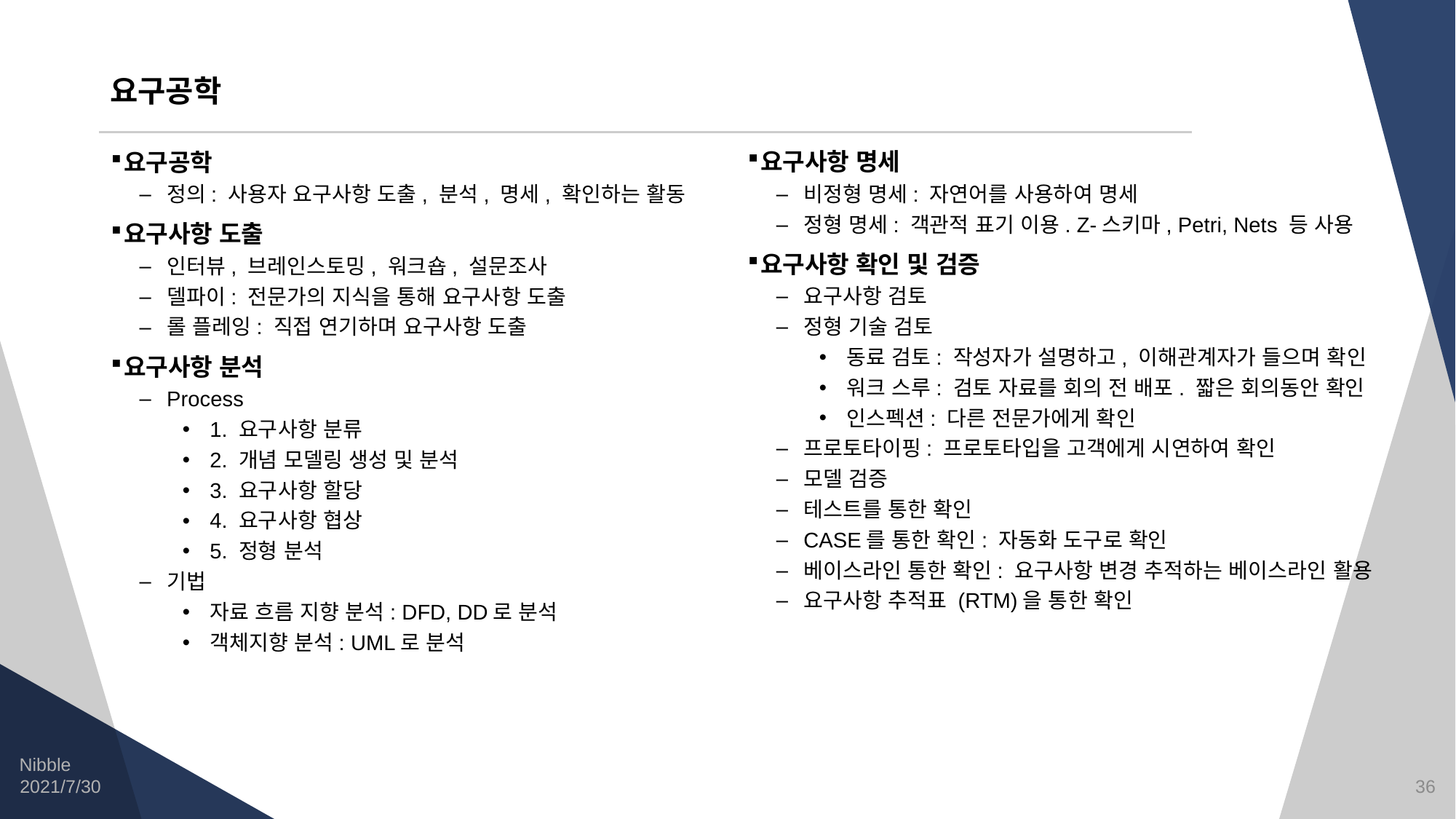

# 요구공학
요구사항 명세
비정형 명세: 자연어를 사용하여 명세
정형 명세: 객관적 표기 이용. Z-스키마, Petri, Nets 등 사용
요구사항 확인 및 검증
요구사항 검토
정형 기술 검토
동료 검토: 작성자가 설명하고, 이해관계자가 들으며 확인
워크 스루: 검토 자료를 회의 전 배포. 짧은 회의동안 확인
인스펙션: 다른 전문가에게 확인
프로토타이핑: 프로토타입을 고객에게 시연하여 확인
모델 검증
테스트를 통한 확인
CASE를 통한 확인: 자동화 도구로 확인
베이스라인 통한 확인: 요구사항 변경 추적하는 베이스라인 활용
요구사항 추적표 (RTM)을 통한 확인
요구공학
정의: 사용자 요구사항 도출, 분석, 명세, 확인하는 활동
요구사항 도출
인터뷰, 브레인스토밍, 워크숍, 설문조사
델파이: 전문가의 지식을 통해 요구사항 도출
롤 플레잉: 직접 연기하며 요구사항 도출
요구사항 분석
Process
1. 요구사항 분류
2. 개념 모델링 생성 및 분석
3. 요구사항 할당
4. 요구사항 협상
5. 정형 분석
기법
자료 흐름 지향 분석: DFD, DD로 분석
객체지향 분석: UML로 분석

Nibble
2021/7/30
36